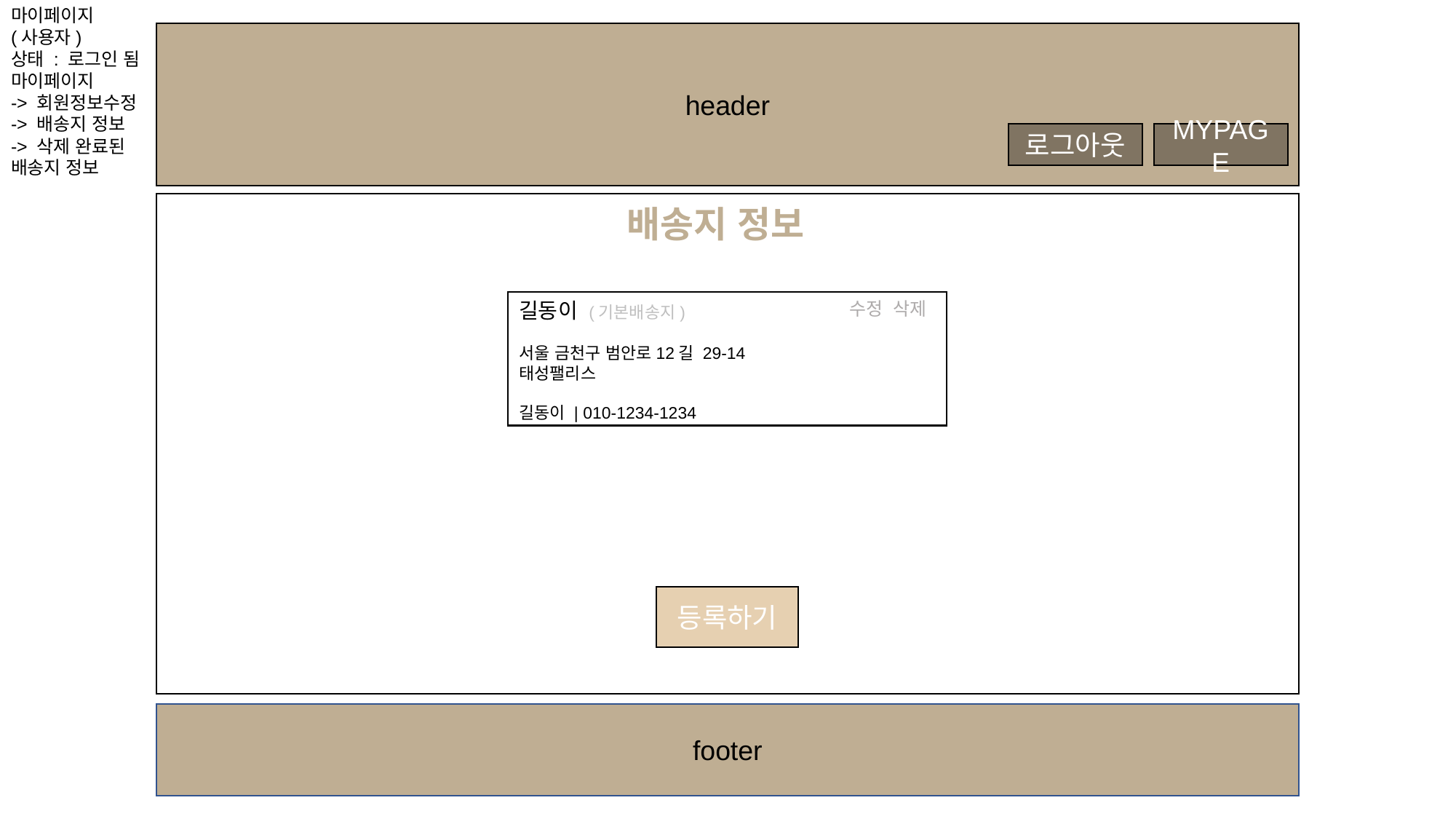

마이페이지
(사용자)
상태 : 로그인 됨
마이페이지
-> 회원정보수정
-> 배송지 정보
-> 삭제 완료된
배송지 정보
header
로그아웃
MYPAGE

배송지 정보
길동이 (기본배송지)

서울 금천구 범안로12길 29-14
태성팰리스

길동이 | 010-1234-1234
수정  삭제

등록하기
footer